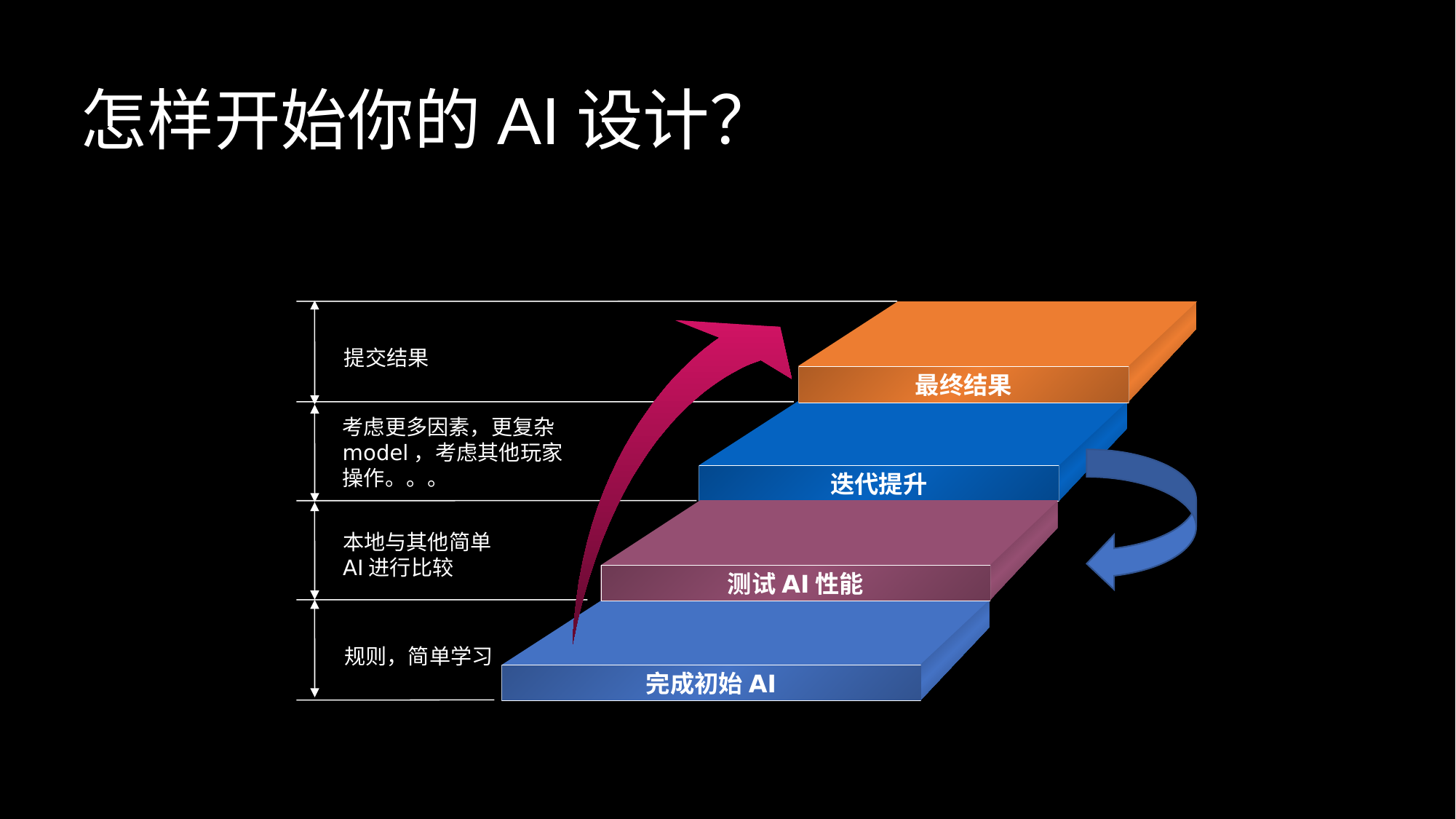

# 怎样开始你的AI设计？

最终结果

迭代提升

测试AI性能

完成初始AI
提交结果

考虑更多因素，更复杂model，考虑其他玩家操作。。。

本地与其他简单AI进行比较

规则，简单学习